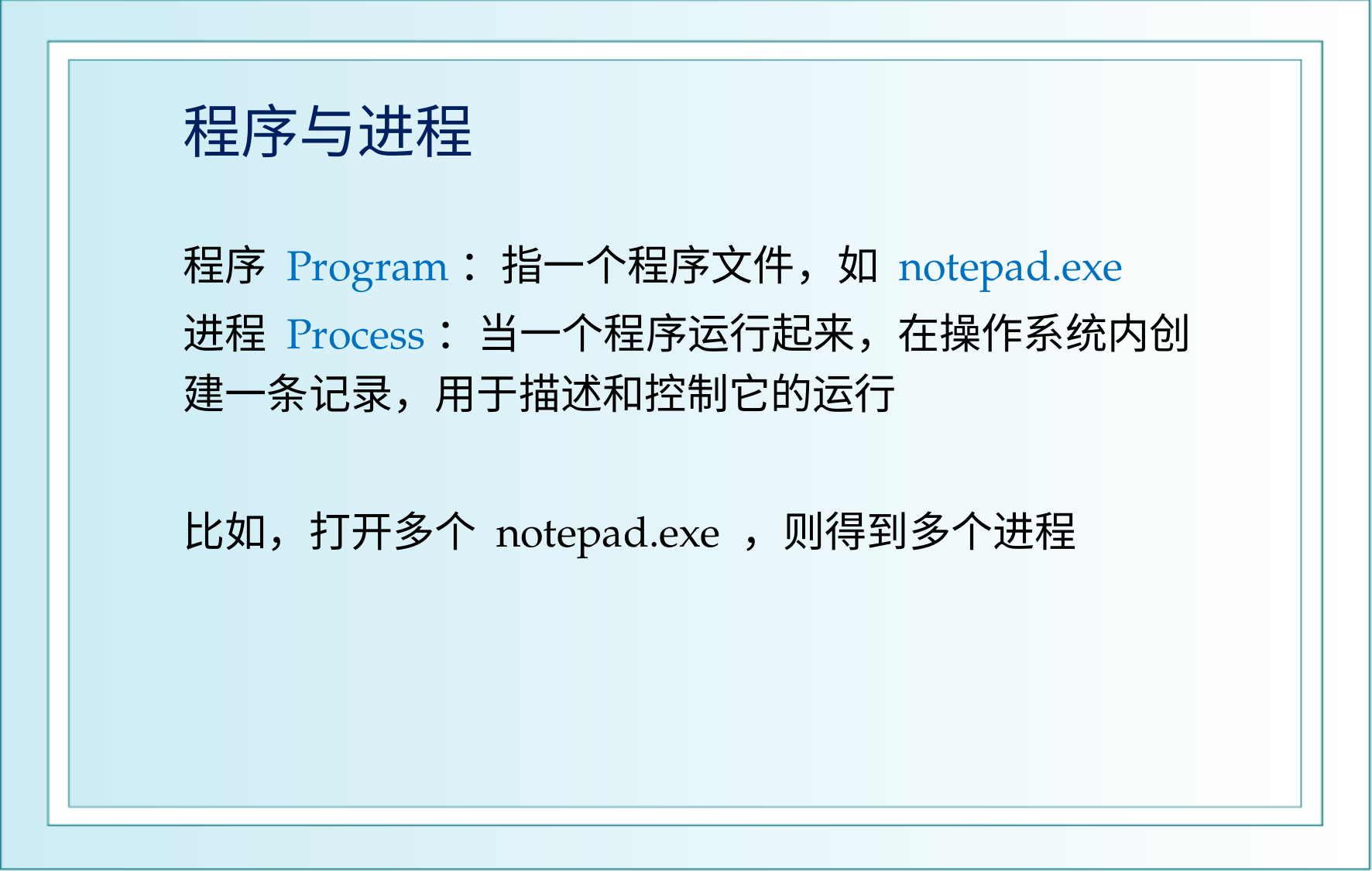

# 程序与进程
程序 Program：指一个程序文件，如 notepad.exe
进程 Process：当一个程序运行起来，在操作系统内创建一条记录，用于描述和控制它的运行

比如，打开多个 notepad.exe ，则得到多个进程